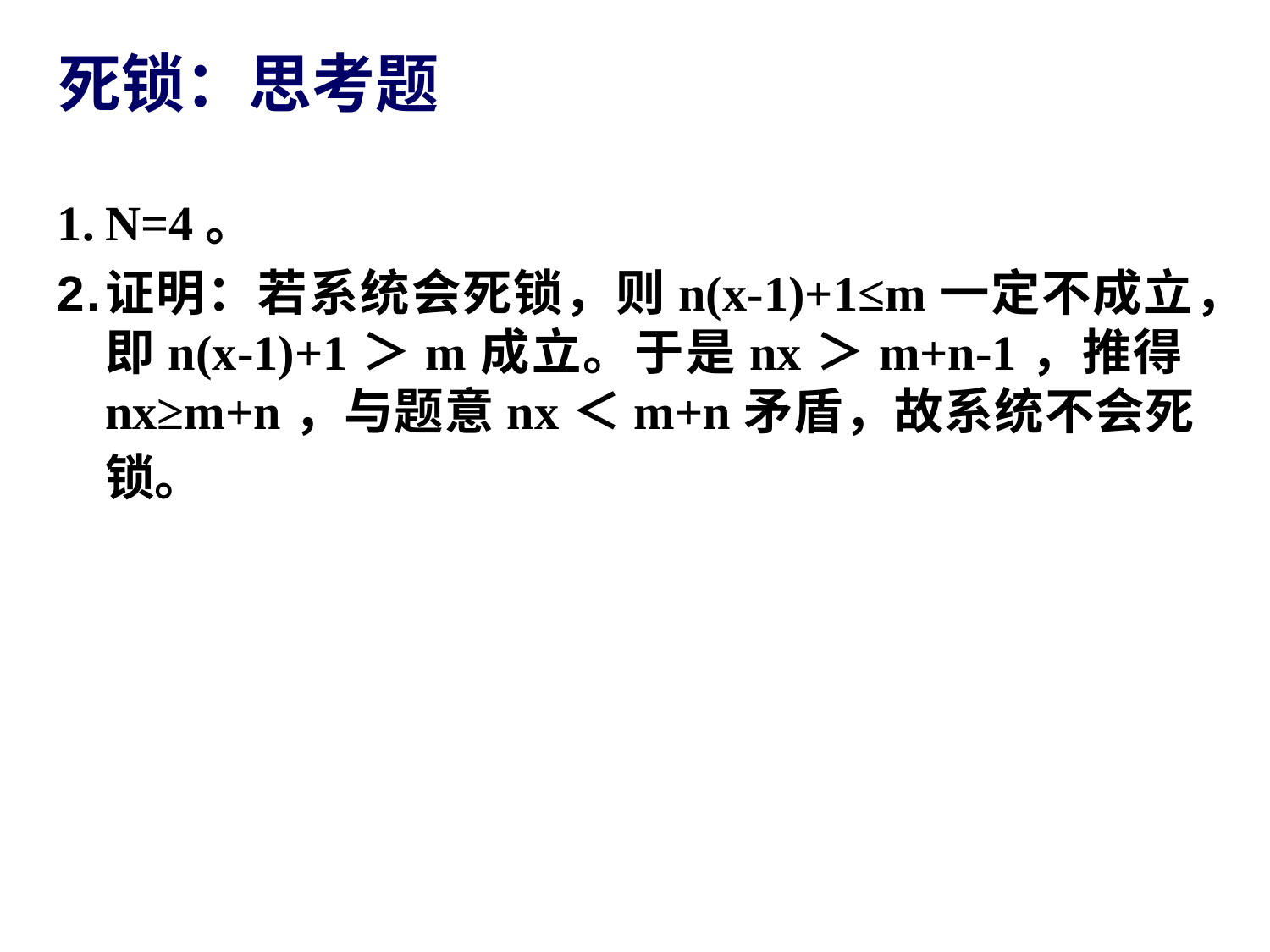

死锁：思考题
N=4。
证明：若系统会死锁，则n(x-1)+1≤m一定不成立，即n(x-1)+1＞m成立。于是nx＞m+n-1，推得nx≥m+n，与题意nx＜m+n矛盾，故系统不会死锁。
130